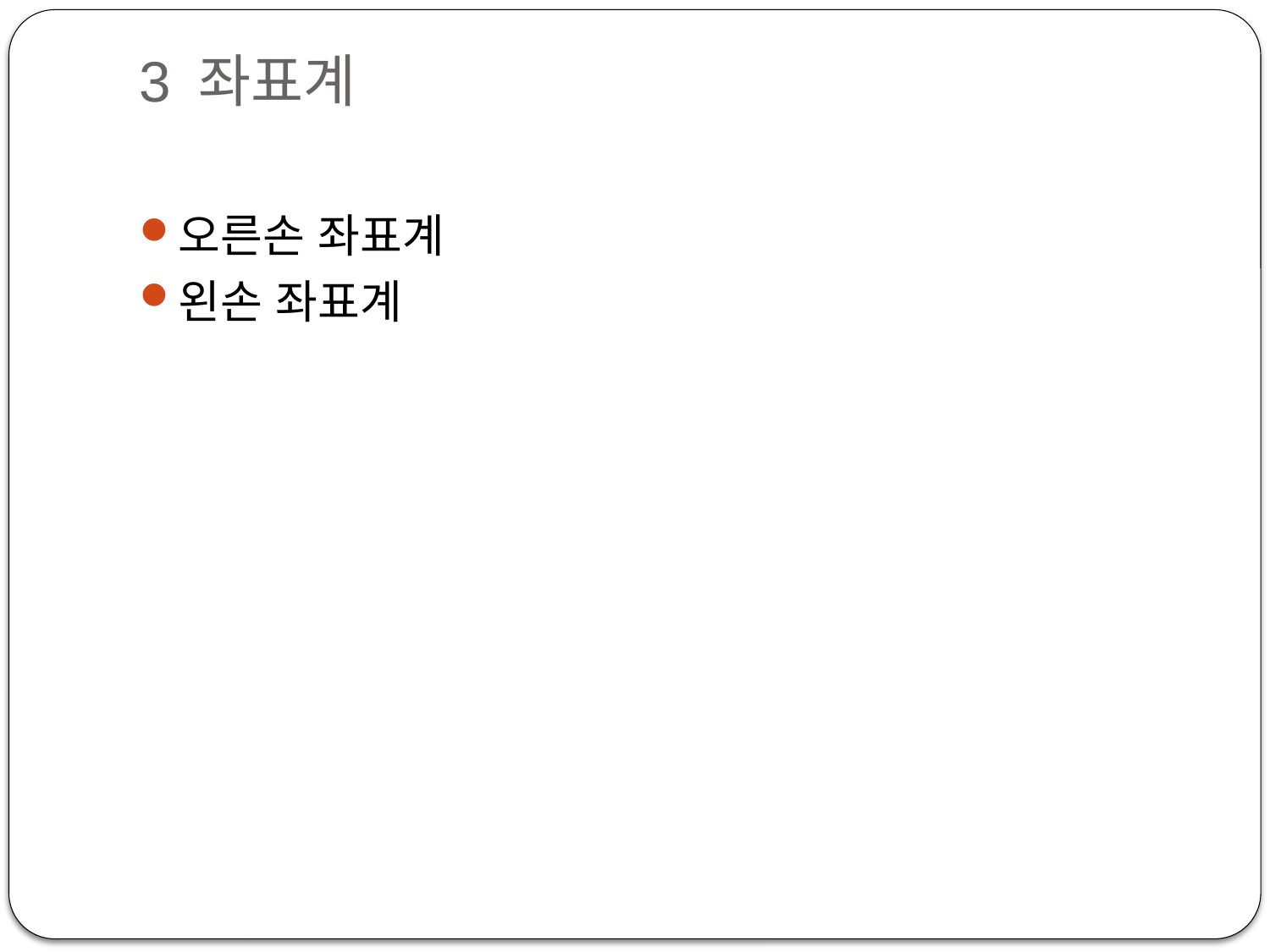

# 3 좌표계
오른손 좌표계
왼손 좌표계